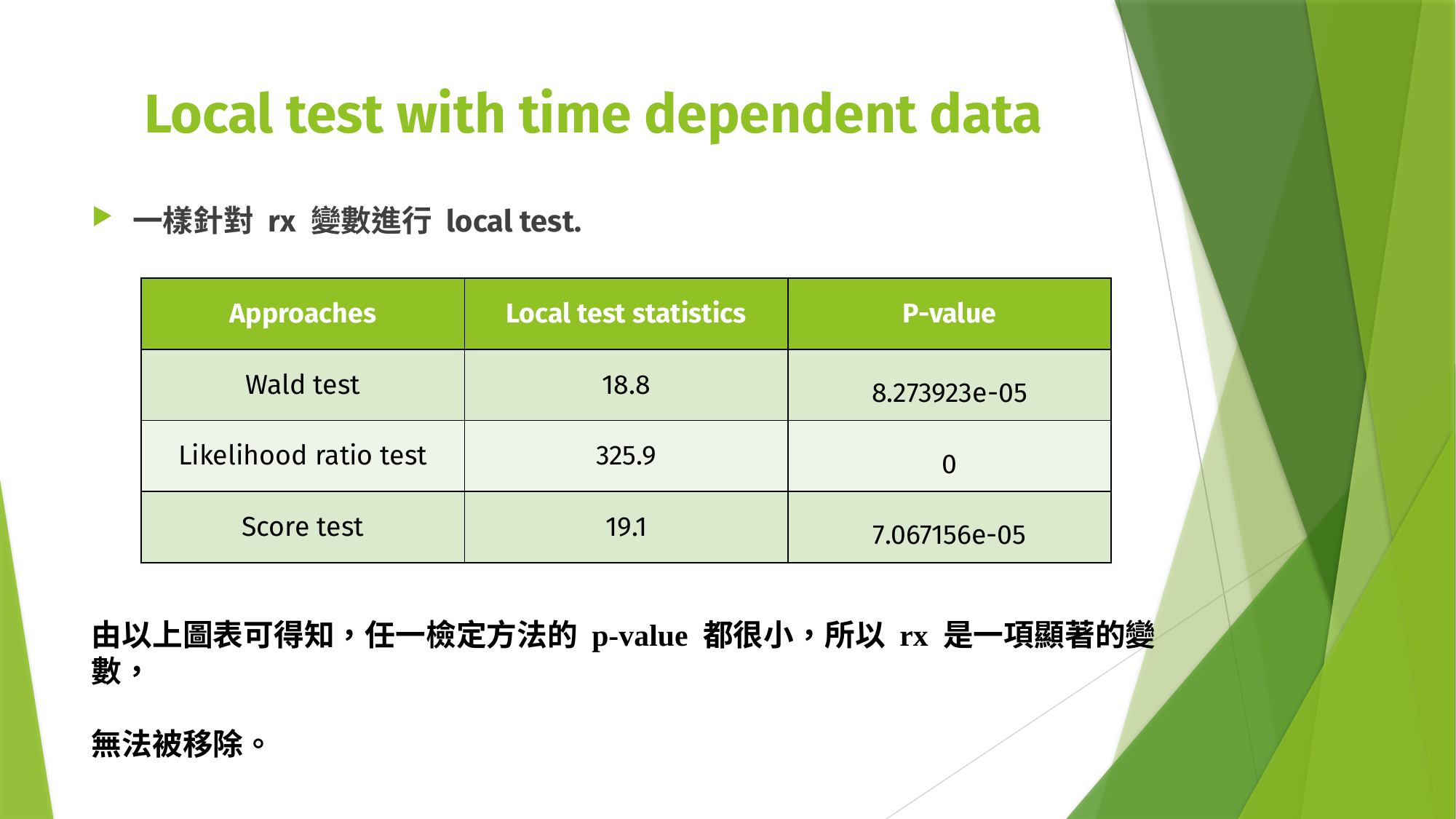

# Local test with time dependent data
一樣針對 rx 變數進行 local test.
| Approaches | Local test statistics | P-value |
| --- | --- | --- |
| Wald test | 18.8 | 8.273923e-05 |
| Likelihood ratio test | 325.9 | 0 |
| Score test | 19.1 | 7.067156e-05 |
由以上圖表可得知，任一檢定方法的 p-value 都很小，所以 rx 是一項顯著的變數，

無法被移除。